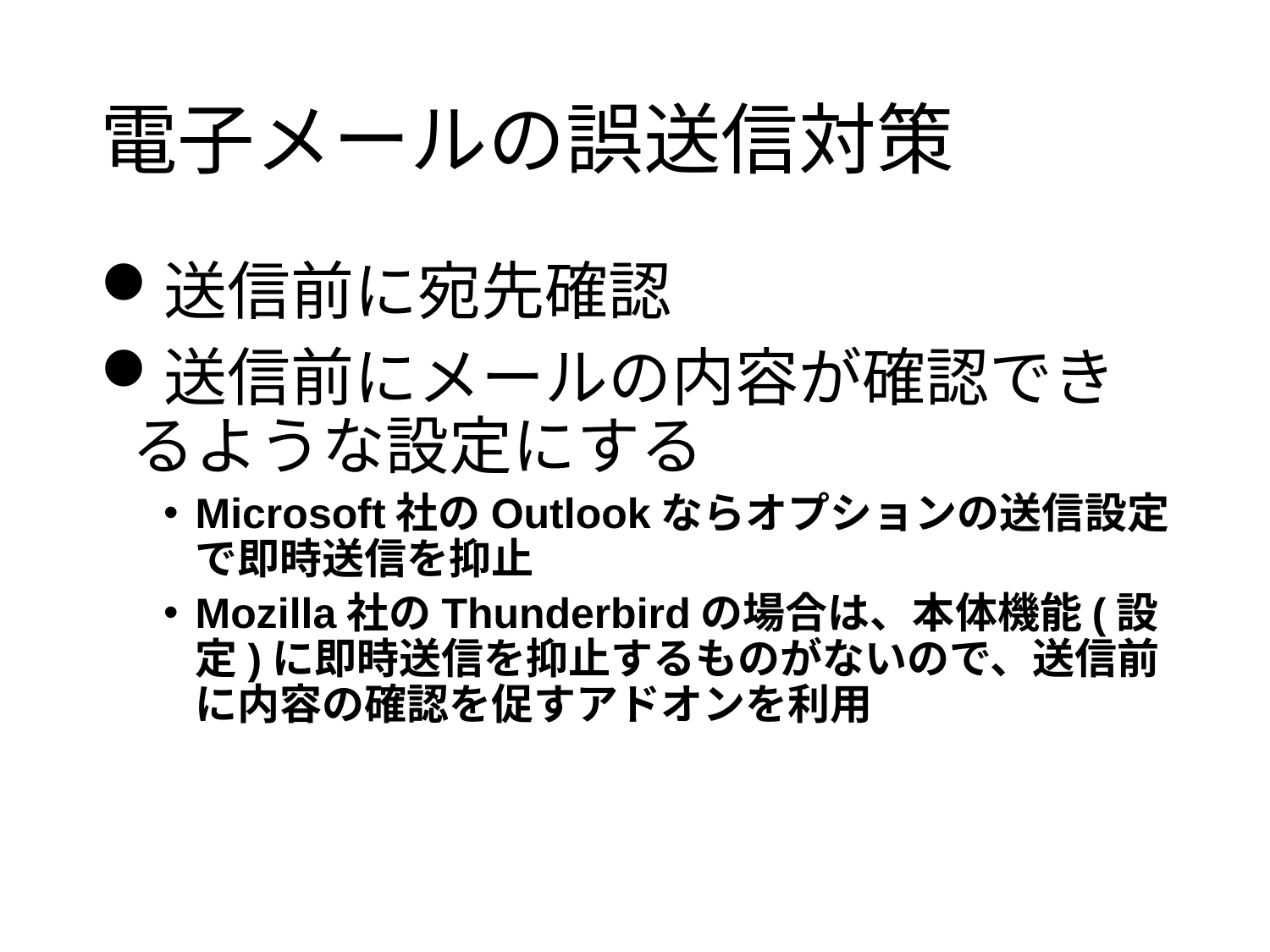

# 電子メールの誤送信対策
送信前に宛先確認
送信前にメールの内容が確認できるような設定にする
Microsoft社のOutlookならオプションの送信設定で即時送信を抑止
Mozilla社のThunderbirdの場合は、本体機能(設定)に即時送信を抑止するものがないので、送信前に内容の確認を促すアドオンを利用